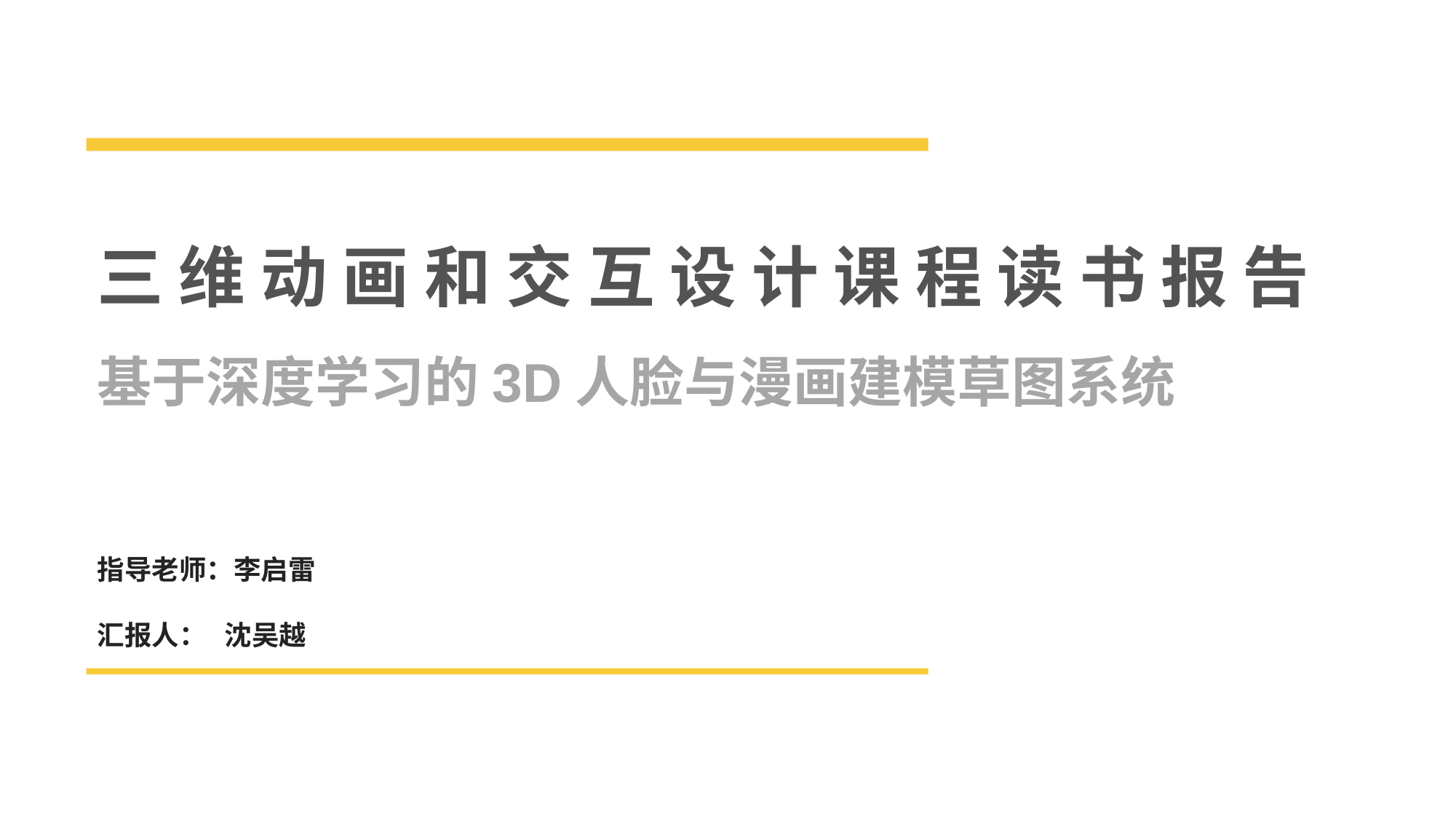

三 维 动 画 和 交 互 设 计 课 程 读 书 报 告
基于深度学习的3D人脸与漫画建模草图系统
指导老师：李启雷
汇报人：   沈吴越